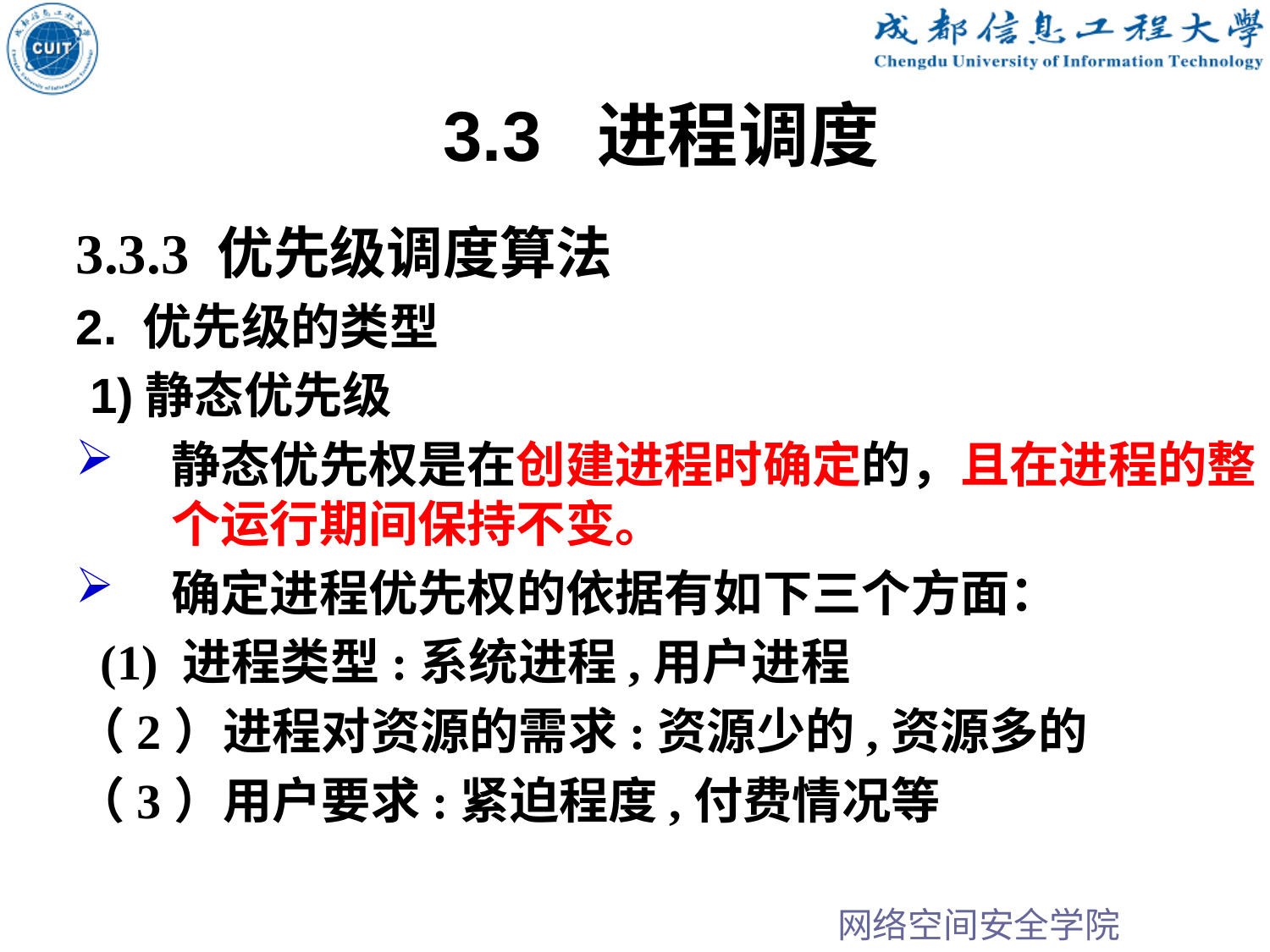

3.3  进程调度
3.3.3 优先级调度算法
2. 优先级的类型
 1)静态优先级
静态优先权是在创建进程时确定的，且在进程的整个运行期间保持不变。
确定进程优先权的依据有如下三个方面：
  (1) 进程类型:系统进程,用户进程
（2）进程对资源的需求:资源少的,资源多的
（3）用户要求:紧迫程度,付费情况等